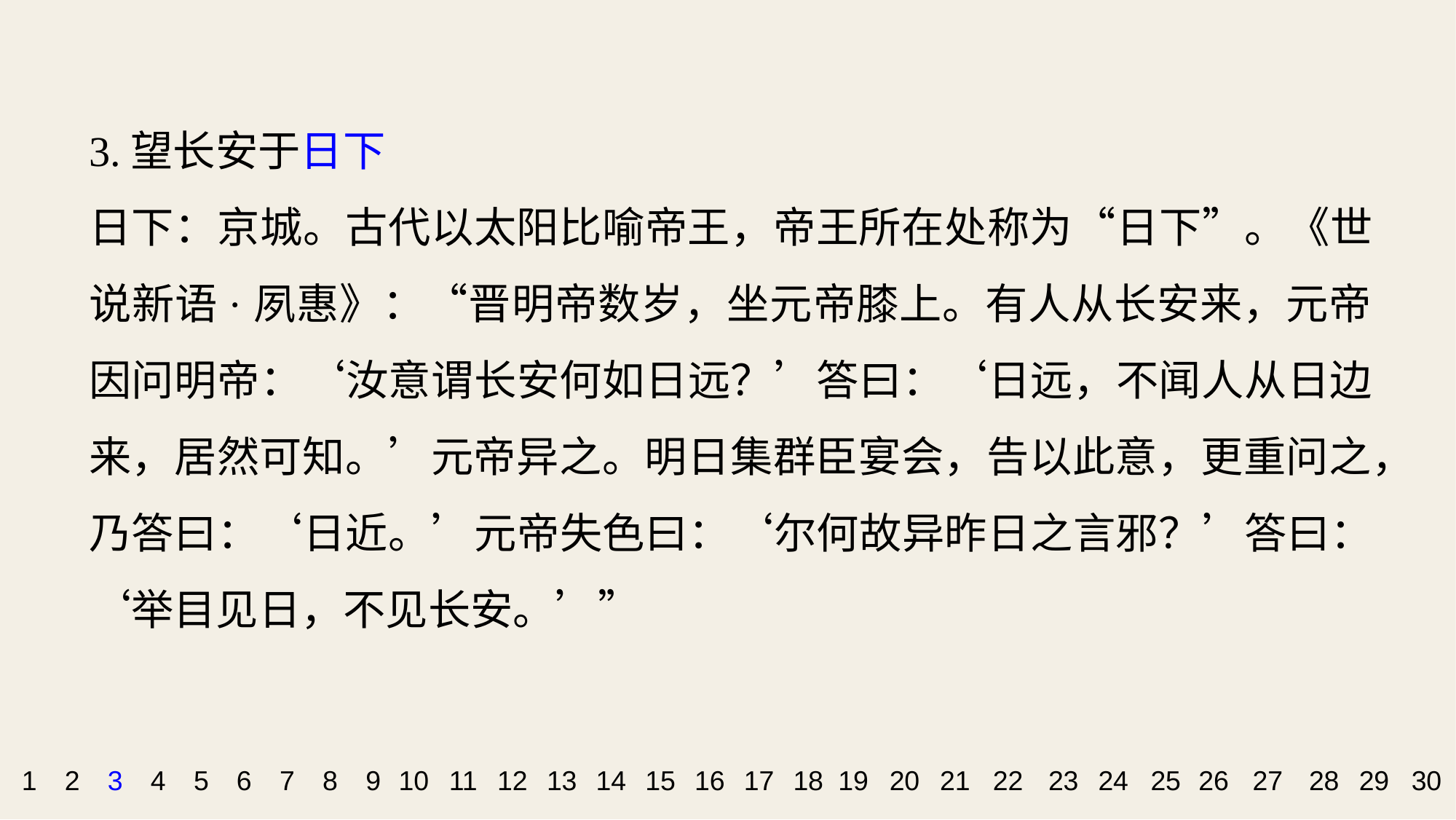

3.望长安于日下
日下：京城。古代以太阳比喻帝王，帝王所在处称为“日下”。《世说新语·夙惠》：“晋明帝数岁，坐元帝膝上。有人从长安来，元帝因问明帝：‘汝意谓长安何如日远？’答曰：‘日远，不闻人从日边来，居然可知。’元帝异之。明日集群臣宴会，告以此意，更重问之，乃答曰：‘日近。’元帝失色曰：‘尔何故异昨日之言邪？’答曰：‘举目见日，不见长安。’”
1
2
3
4
5
6
7
8
9
10
11
12
13
14
15
16
17
18
19
20
21
22
23
24
25
26
27
28
29
30